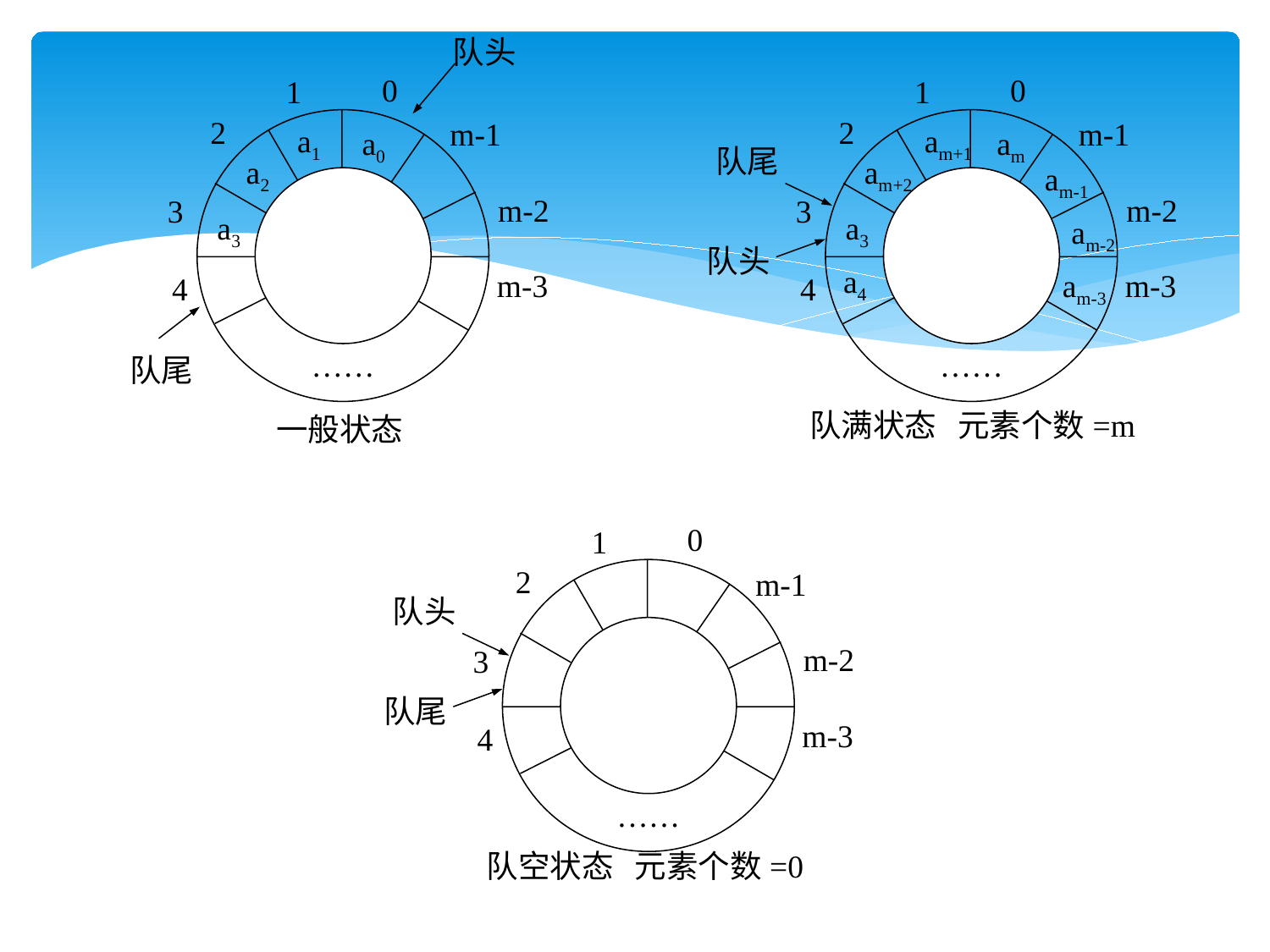

队头

0
1

2
m-1
a1
a0
a2
m-2
3
a3
m-3
4

……
队尾
一般状态
0
1

2
m-1
am+1
am
队尾
am+2
am-1

m-2
3
a3
am-2

队头
a4
am-3
m-3
4
……
队满状态   元素个数=m
0
1

2
m-1

队头

m-2
3

队尾

m-3
4
……
队空状态   元素个数=0